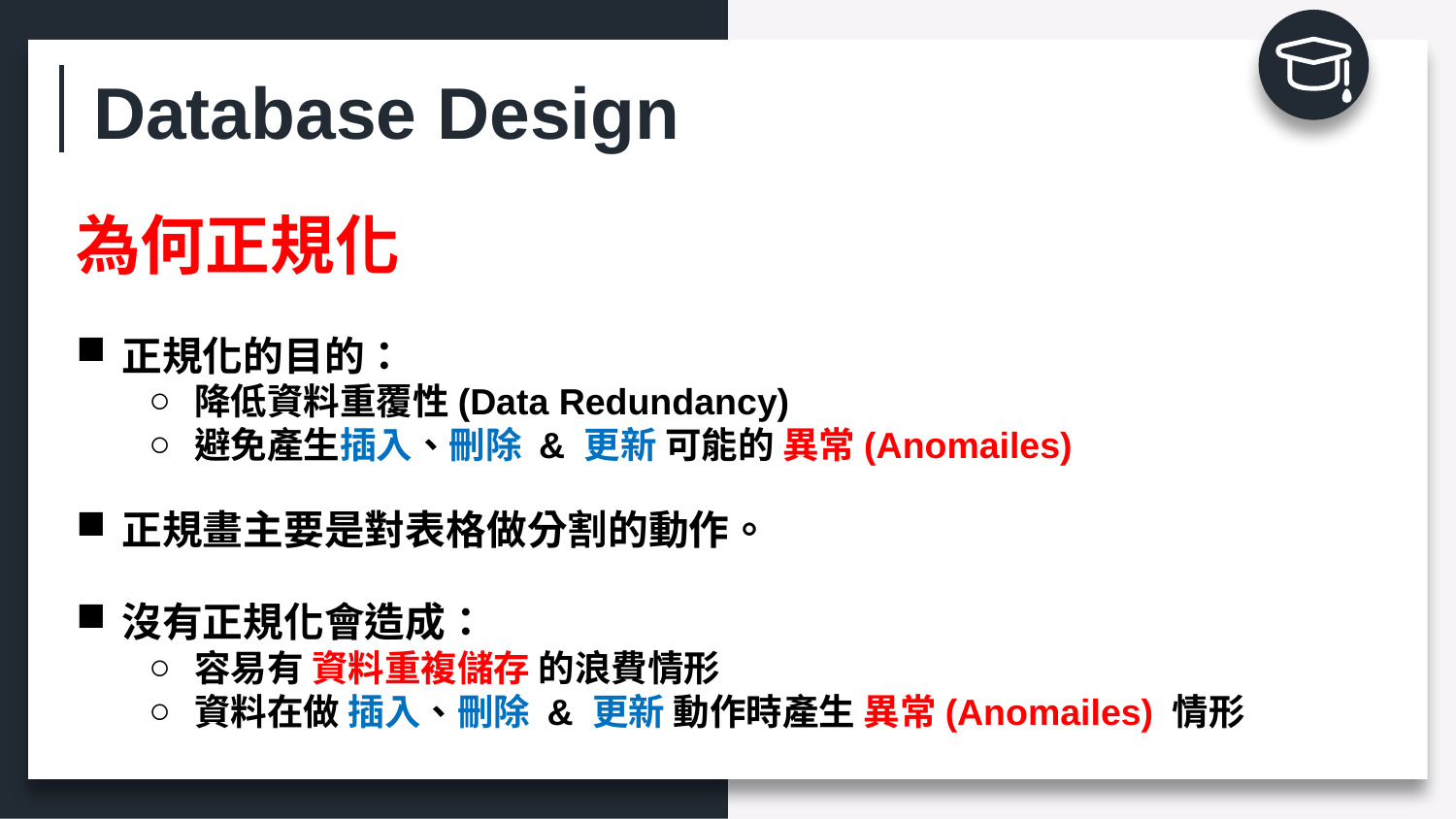

Database Design
為何正規化

正規化的目的：
降低資料重覆性(Data Redundancy)
避免產生插入、刪除 & 更新 可能的 異常(Anomailes)
正規畫主要是對表格做分割的動作。

沒有正規化會造成：
容易有 資料重複儲存 的浪費情形
資料在做 插入、刪除 & 更新 動作時產生 異常(Anomailes) 情形